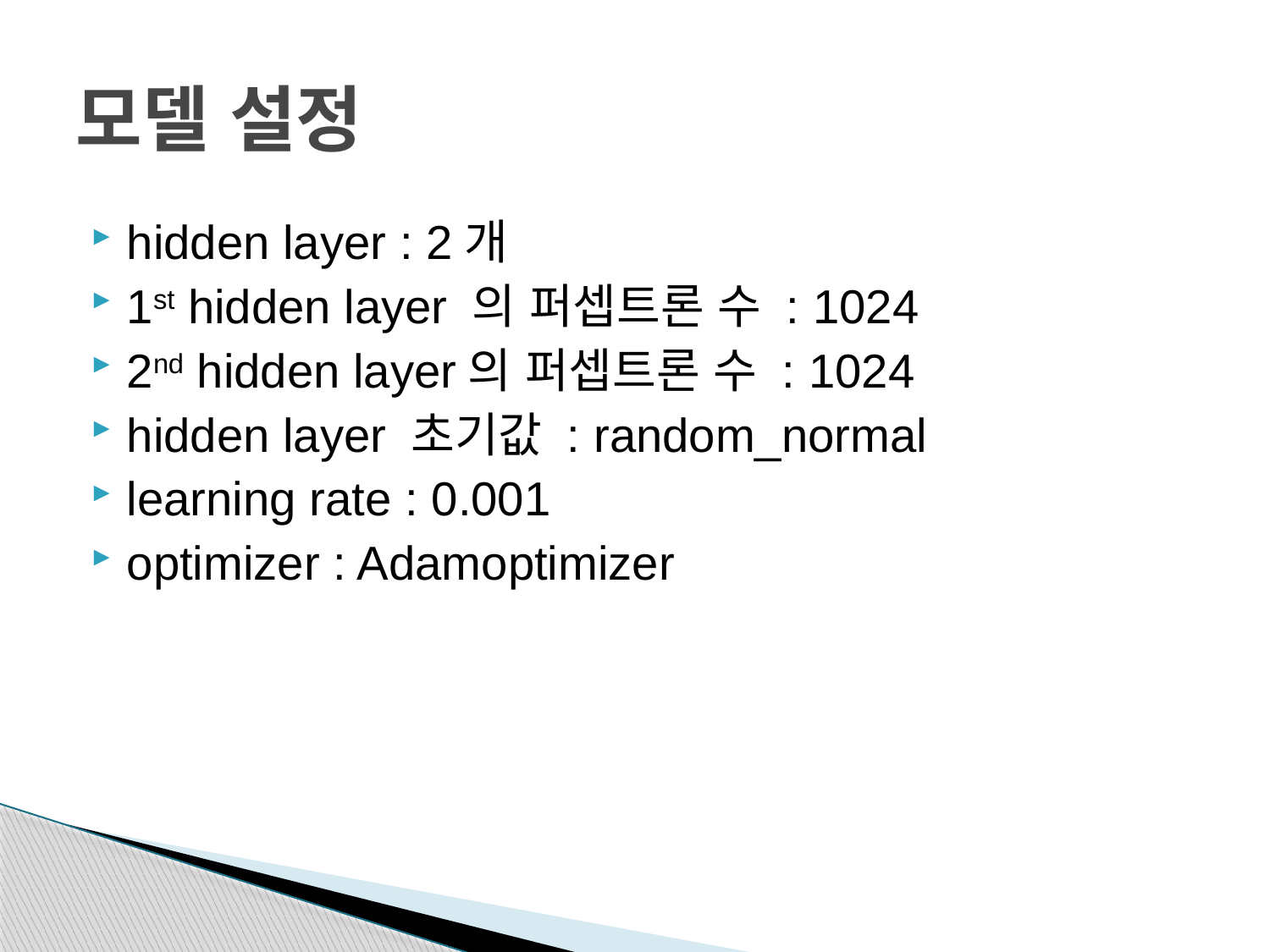

# 모델 설정
hidden layer : 2개
1st hidden layer 의 퍼셉트론 수 : 1024
2nd hidden layer의 퍼셉트론 수 : 1024
hidden layer 초기값 : random_normal
learning rate : 0.001
optimizer : Adamoptimizer